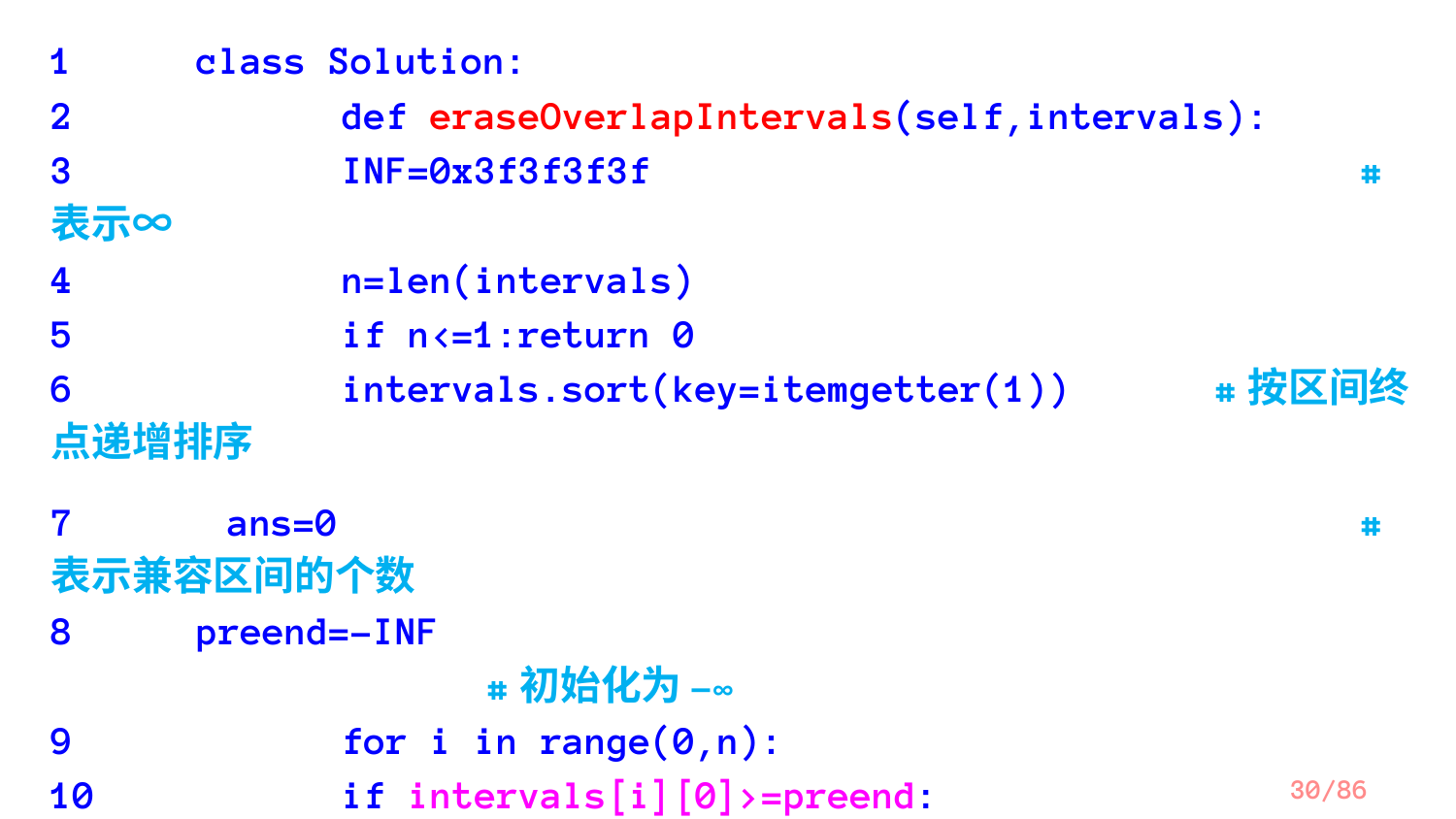

1	class Solution:
2 		def eraseOverlapIntervals(self,intervals):
3      	INF=0x3f3f3f3f               			#表示∞
4      	n=len(intervals)
5      	if n<=1:return 0
6      	intervals.sort(key=itemgetter(1)) 	#按区间终点递增排序
7       ans=0                       				#表示兼容区间的个数
8     	preend=-INF										#初始化为-∞
9      	for i in range(0,n):
10      	if intervals[i][0]>=preend:
11        		ans+=1										#兼容区间的个数增1
12          	preend=intervals[i][1]
13     	return n-ans
30/86